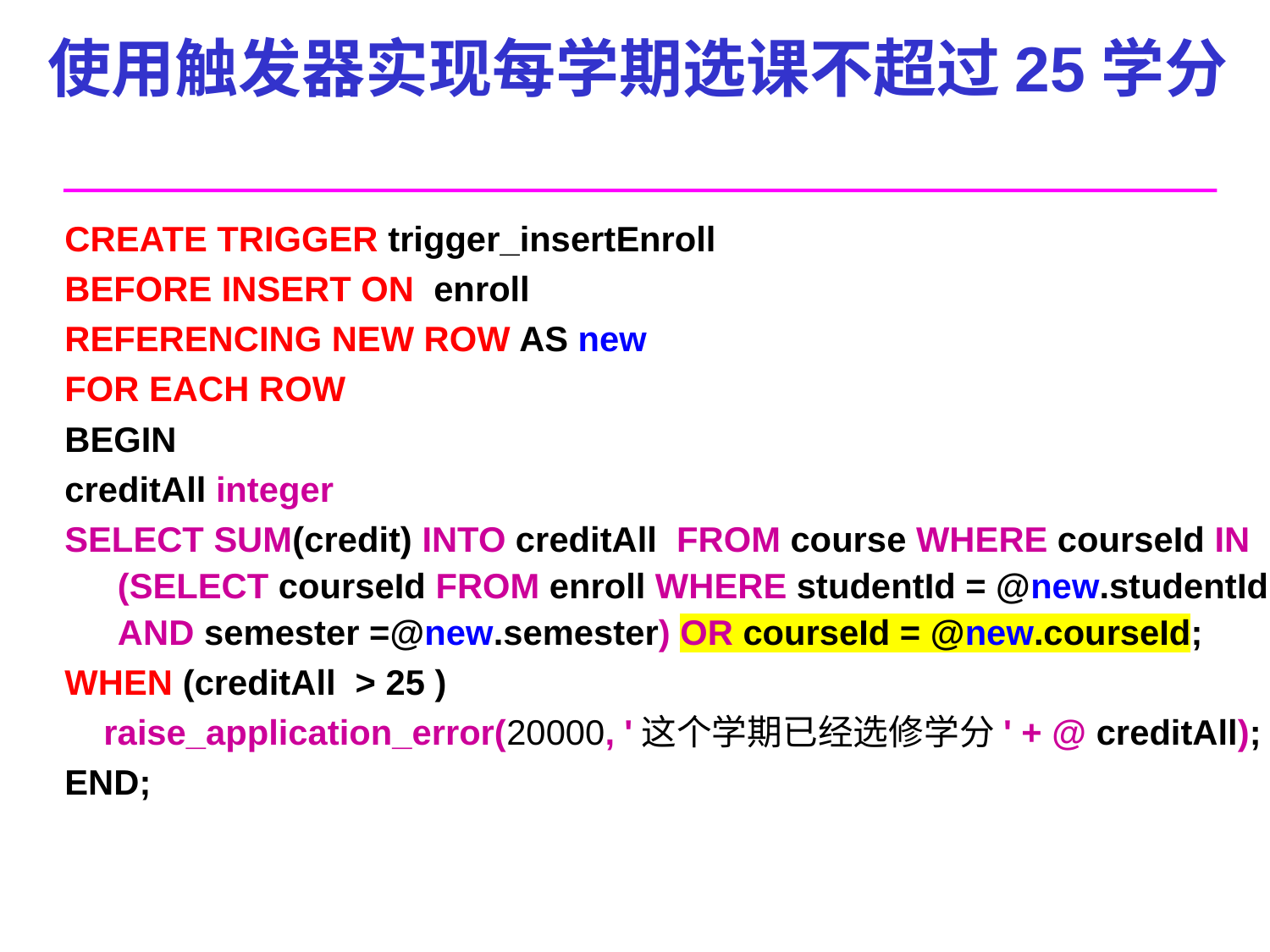

# 使用触发器实现每学期选课不超过25学分
CREATE TRIGGER trigger_insertEnroll
BEFORE INSERT ON  enroll
REFERENCING NEW ROW AS new
FOR EACH ROW
BEGIN
creditAll integer
SELECT SUM(credit) INTO creditAll  FROM course WHERE courseId IN (SELECT courseId FROM enroll WHERE studentId = @new.studentId AND semester =@new.semester) OR courseId = @new.courseId;
WHEN (creditAll  > 25 )
    raise_application_error(20000, '这个学期已经选修学分' + @ creditAll);
END;